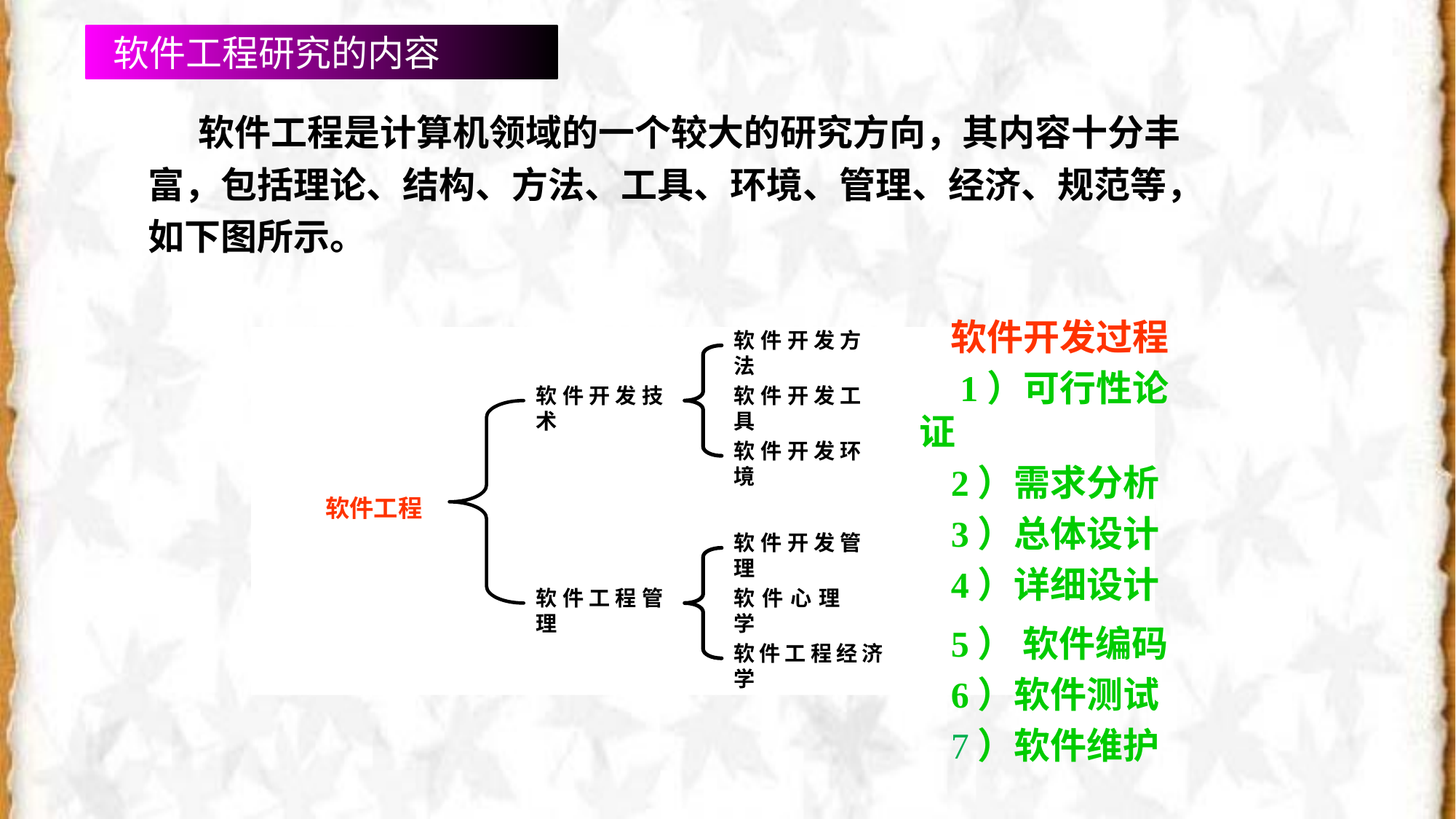

软件工程研究的内容
#
     软件工程是计算机领域的一个较大的研究方向，其内容十分丰富，包括理论、结构、方法、工具、环境、管理、经济、规范等，如下图所示。

软件开发过程
 1）可行性论证
2）需求分析
3）总体设计
4）详细设计
5） 软件编码
6）软件测试
7）软件维护

软件开发方法

软件开发技术
软件开发工具

软件开发环境
软件工程
软件开发管理

软件工程管理
软件心理学
软件工程经济学